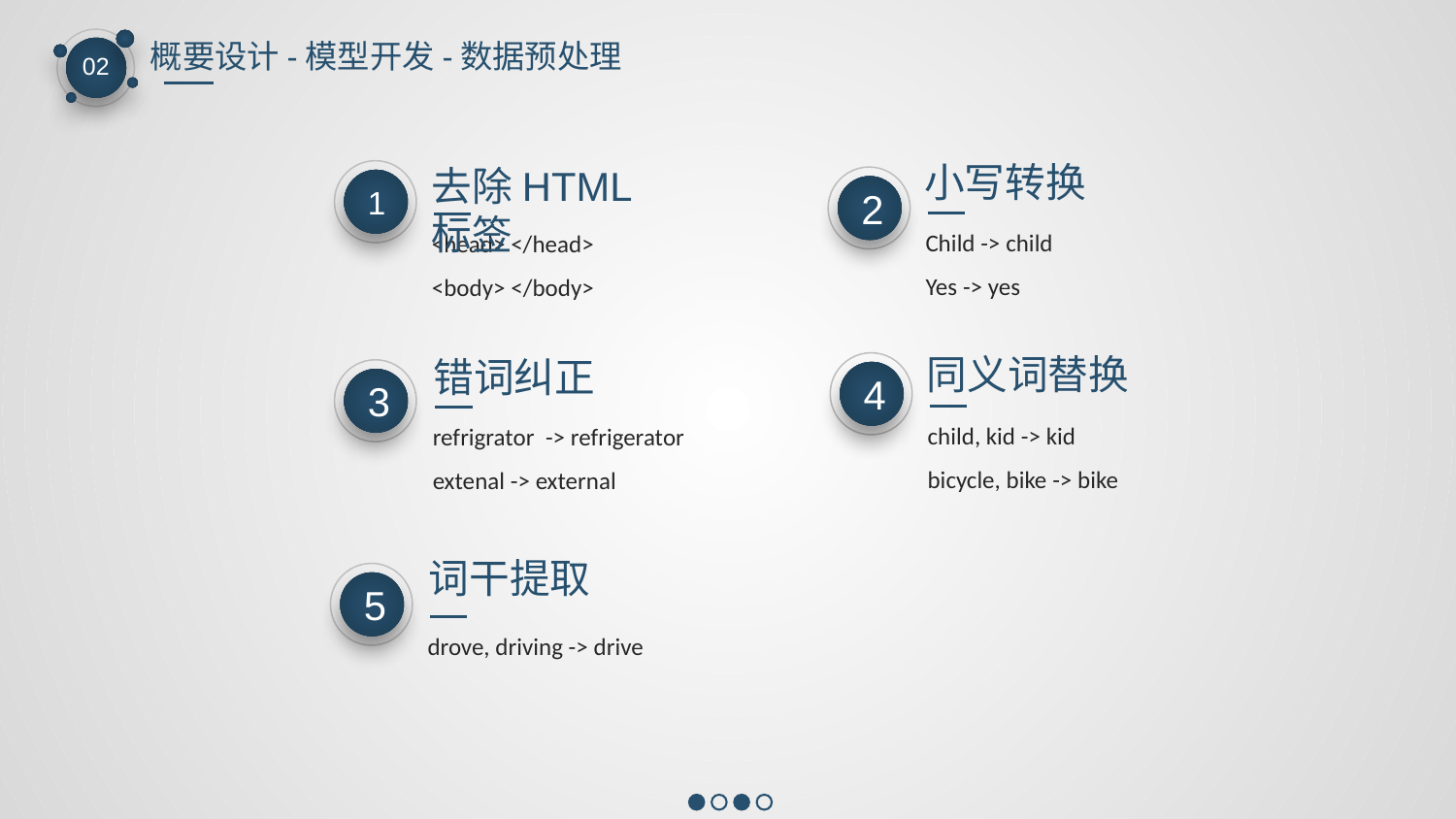

概要设计-模型开发-数据预处理
02
小写转换
去除HTML标签

1

2
Child -> child
Yes -> yes
<head> </head>
<body> </body>
同义词替换
错词纠正

4

3
child, kid -> kid
bicycle, bike -> bike
refrigrator  -> refrigerator
extenal -> external
词干提取

5
drove, driving -> drive